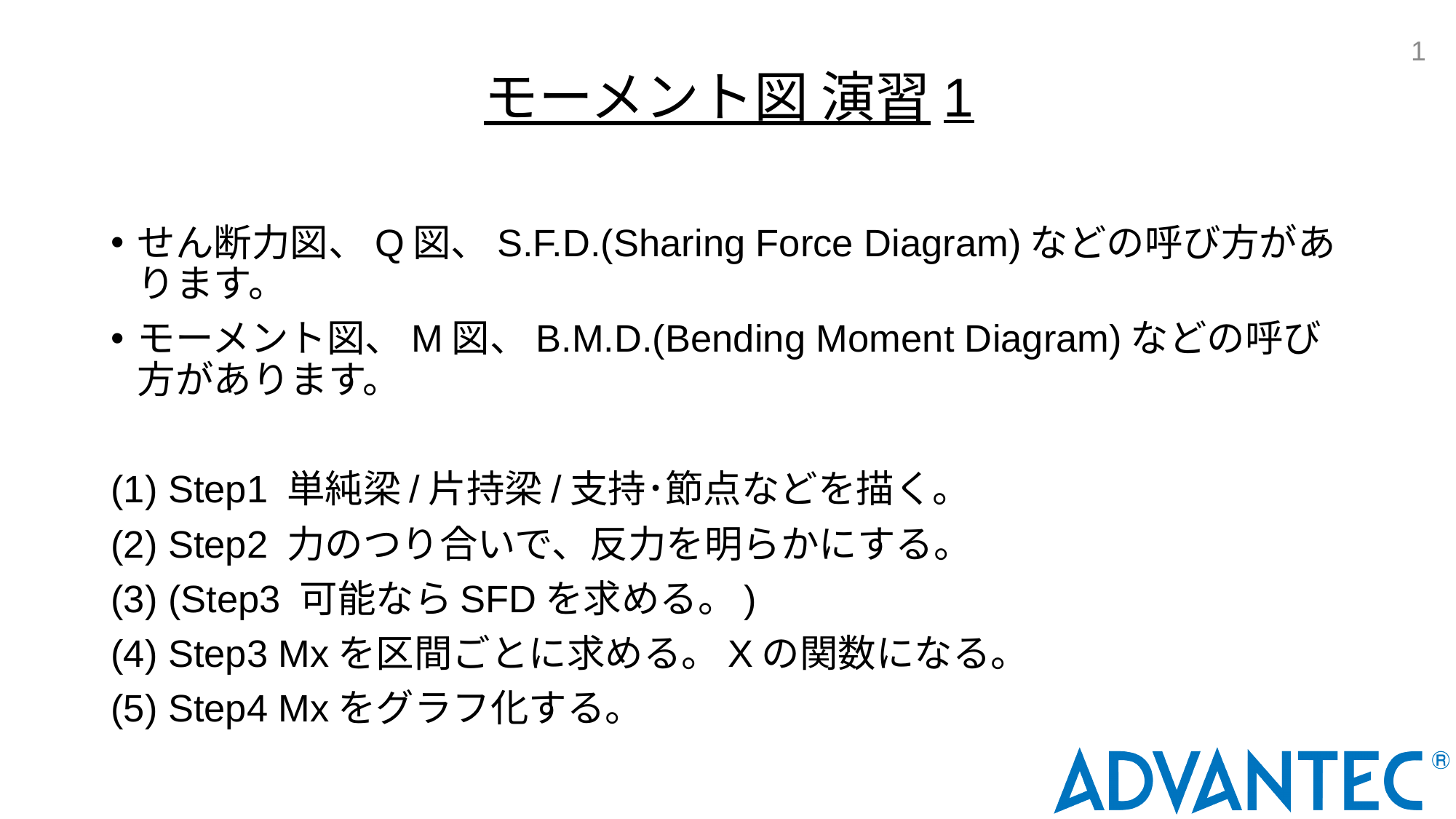

# モーメント図 演習1
せん断力図、Q図、S.F.D.(Sharing Force Diagram)などの呼び方があります。
モーメント図、M図、B.M.D.(Bending Moment Diagram)などの呼び方があります。

(1) Step1 単純梁/片持梁/支持･節点などを描く。
(2) Step2 力のつり合いで、反力を明らかにする。
(3) (Step3 可能ならSFDを求める。)
(4) Step3 Mxを区間ごとに求める。Xの関数になる。
(5) Step4 Mxをグラフ化する。